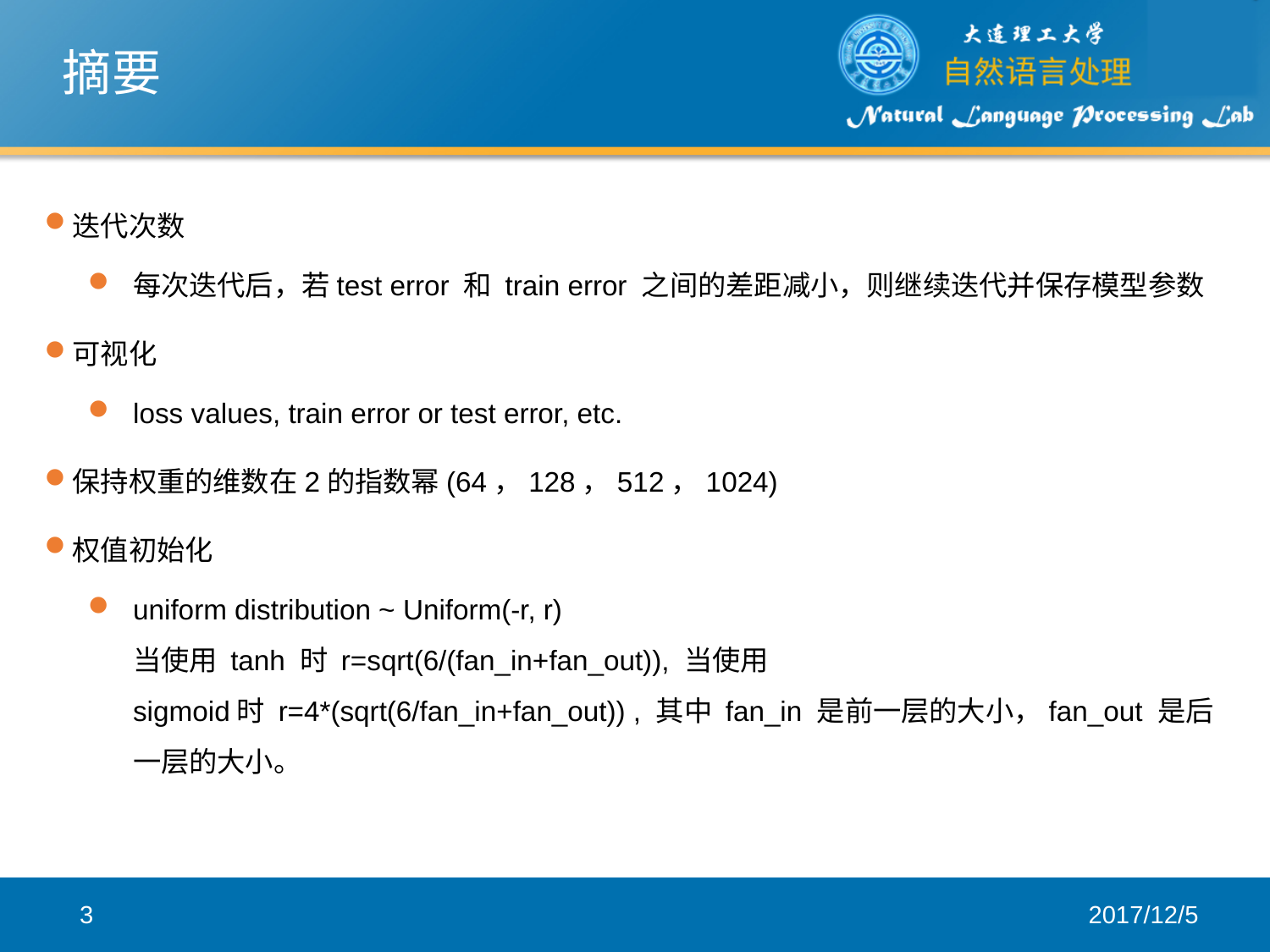

# 摘要
迭代次数
每次迭代后，若test error 和 train error 之间的差距减小，则继续迭代并保存模型参数
可视化
loss values, train error or test error, etc.
保持权重的维数在2的指数幂(64，128，512，1024)
权值初始化
uniform distribution ~ Uniform(-r, r)
当使用 tanh 时 r=sqrt(6/(fan_in+fan_out)), 当使用 sigmoid时 r=4*(sqrt(6/fan_in+fan_out)) , 其中 fan_in 是前一层的大小，fan_out 是后一层的大小。
3
2017/12/5